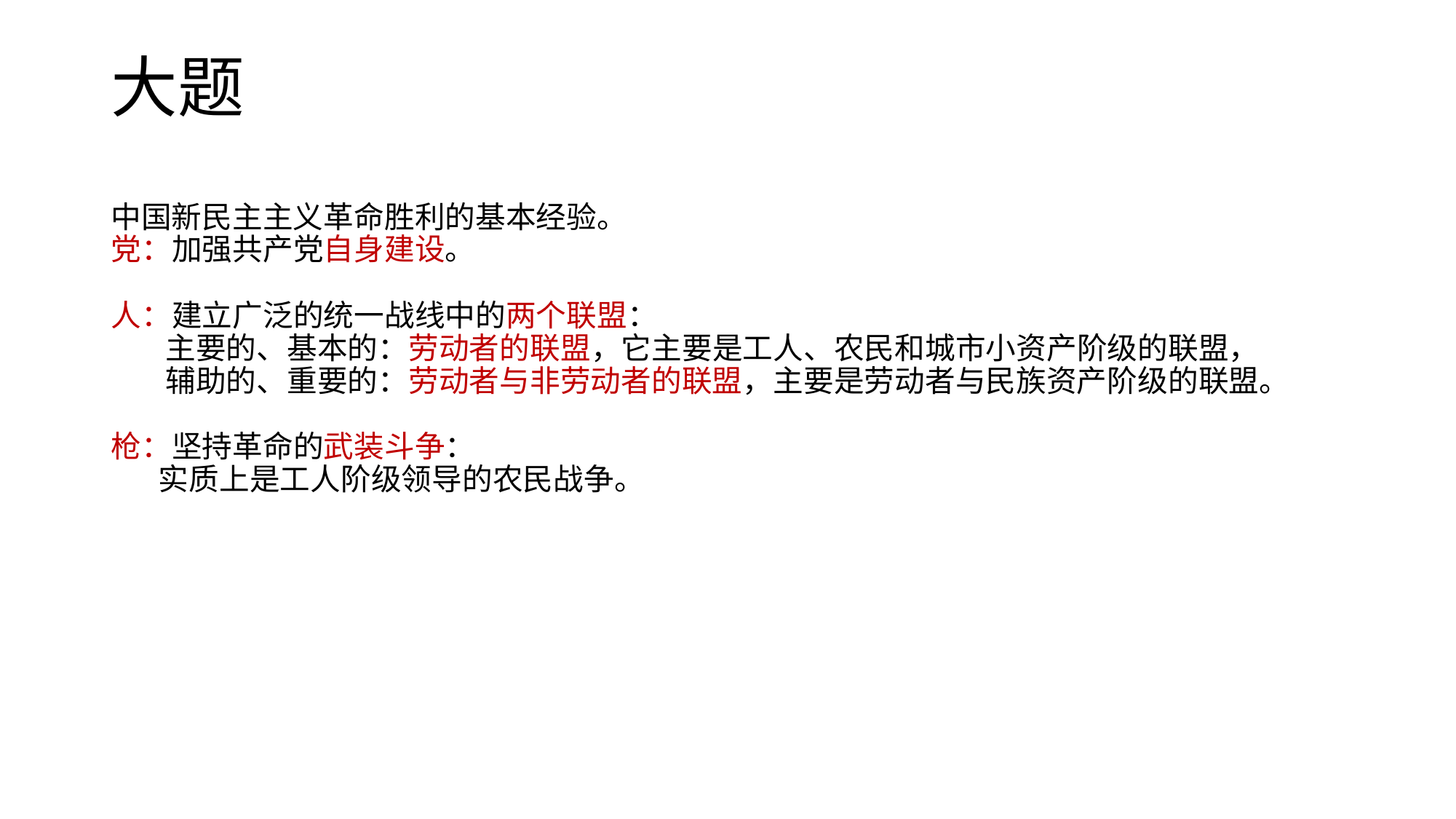

# 大题
中国新民主主义革命胜利的基本经验。
党：加强共产党自身建设。

人：建立广泛的统一战线中的两个联盟：
主要的、基本的：劳动者的联盟，它主要是工人、农民和城市小资产阶级的联盟，
辅助的、重要的：劳动者与非劳动者的联盟，主要是劳动者与民族资产阶级的联盟。

枪：坚持革命的武装斗争：
      实质上是工人阶级领导的农民战争。